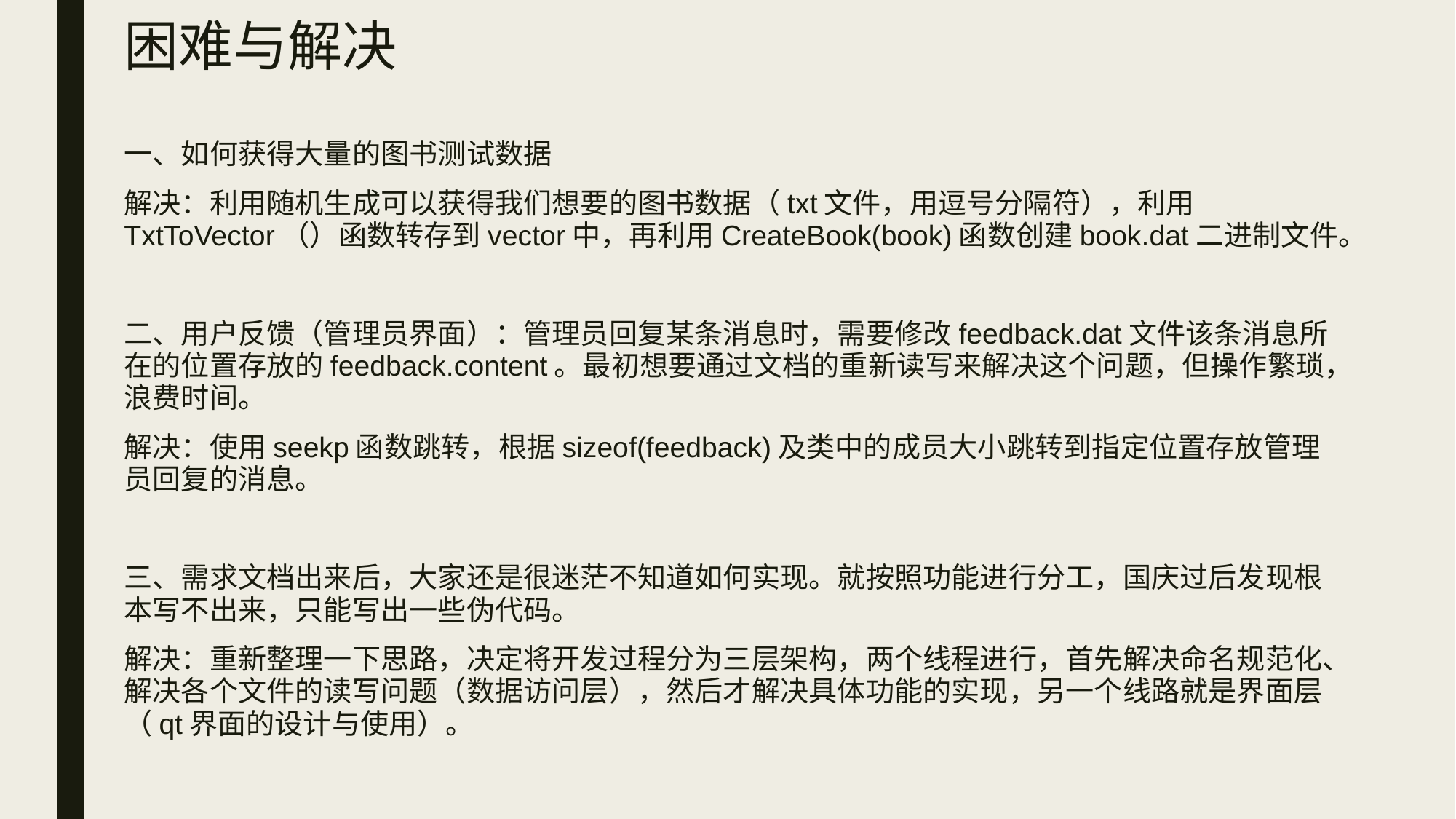

# 困难与解决
一、如何获得大量的图书测试数据
解决：利用随机生成可以获得我们想要的图书数据（txt文件，用逗号分隔符），利用TxtToVector（）函数转存到vector中，再利用CreateBook(book)函数创建book.dat二进制文件。

二、用户反馈（管理员界面）：管理员回复某条消息时，需要修改feedback.dat文件该条消息所在的位置存放的feedback.content。最初想要通过文档的重新读写来解决这个问题，但操作繁琐，浪费时间。
解决：使用seekp函数跳转，根据sizeof(feedback)及类中的成员大小跳转到指定位置存放管理员回复的消息。

三、需求文档出来后，大家还是很迷茫不知道如何实现。就按照功能进行分工，国庆过后发现根本写不出来，只能写出一些伪代码。
解决：重新整理一下思路，决定将开发过程分为三层架构，两个线程进行，首先解决命名规范化、解决各个文件的读写问题（数据访问层），然后才解决具体功能的实现，另一个线路就是界面层（qt界面的设计与使用）。